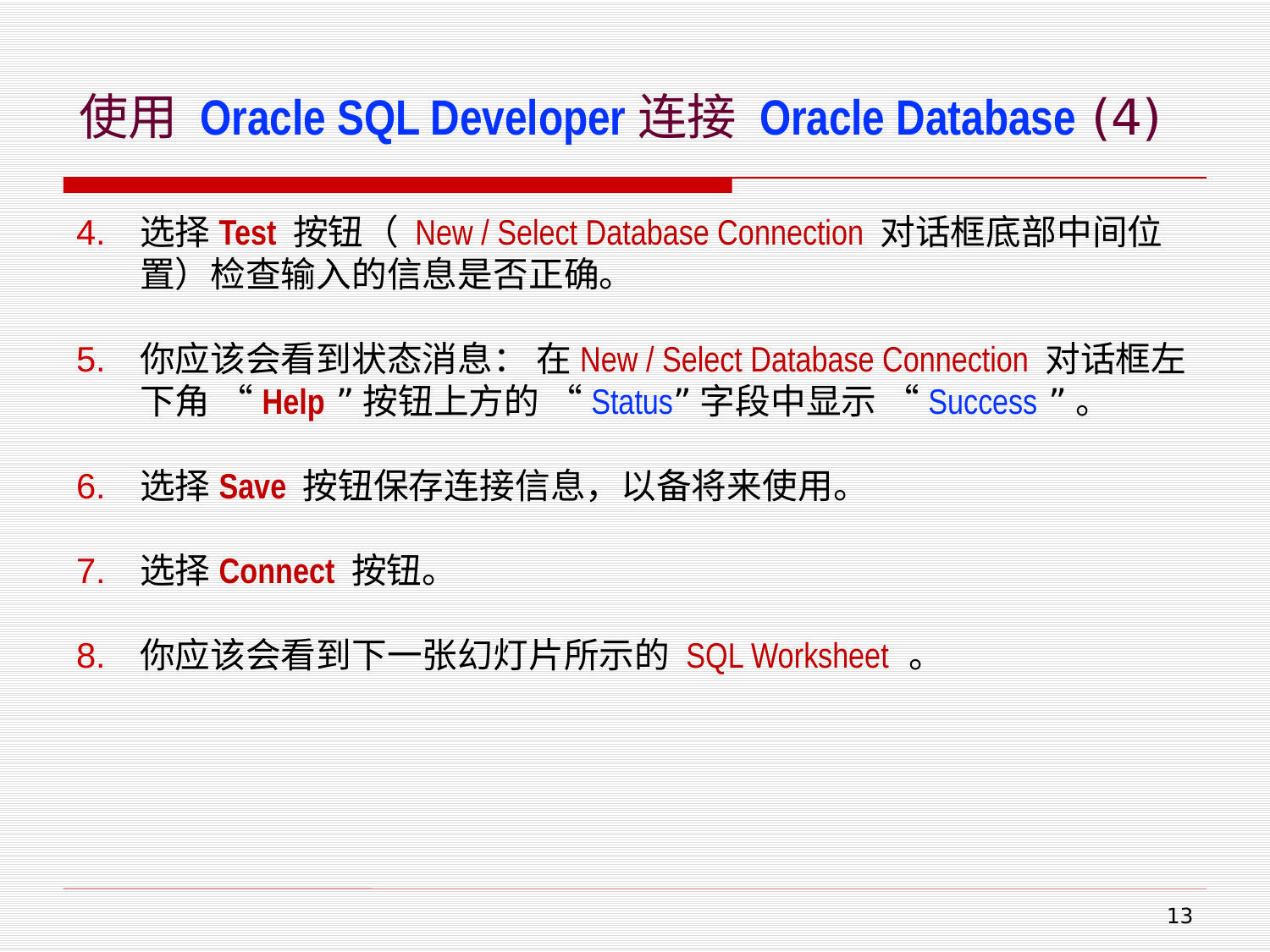

使用 Oracle SQL Developer连接 Oracle Database (4)
选择Test 按钮（ New / Select Database Connection 对话框底部中间位置）检查输入的信息是否正确。
你应该会看到状态消息： 在New / Select Database Connection 对话框左下角 “Help ”按钮上方的 “Status”字段中显示 “Success ”。
选择Save 按钮保存连接信息，以备将来使用。
选择Connect 按钮。
你应该会看到下一张幻灯片所示的 SQL Worksheet 。
13